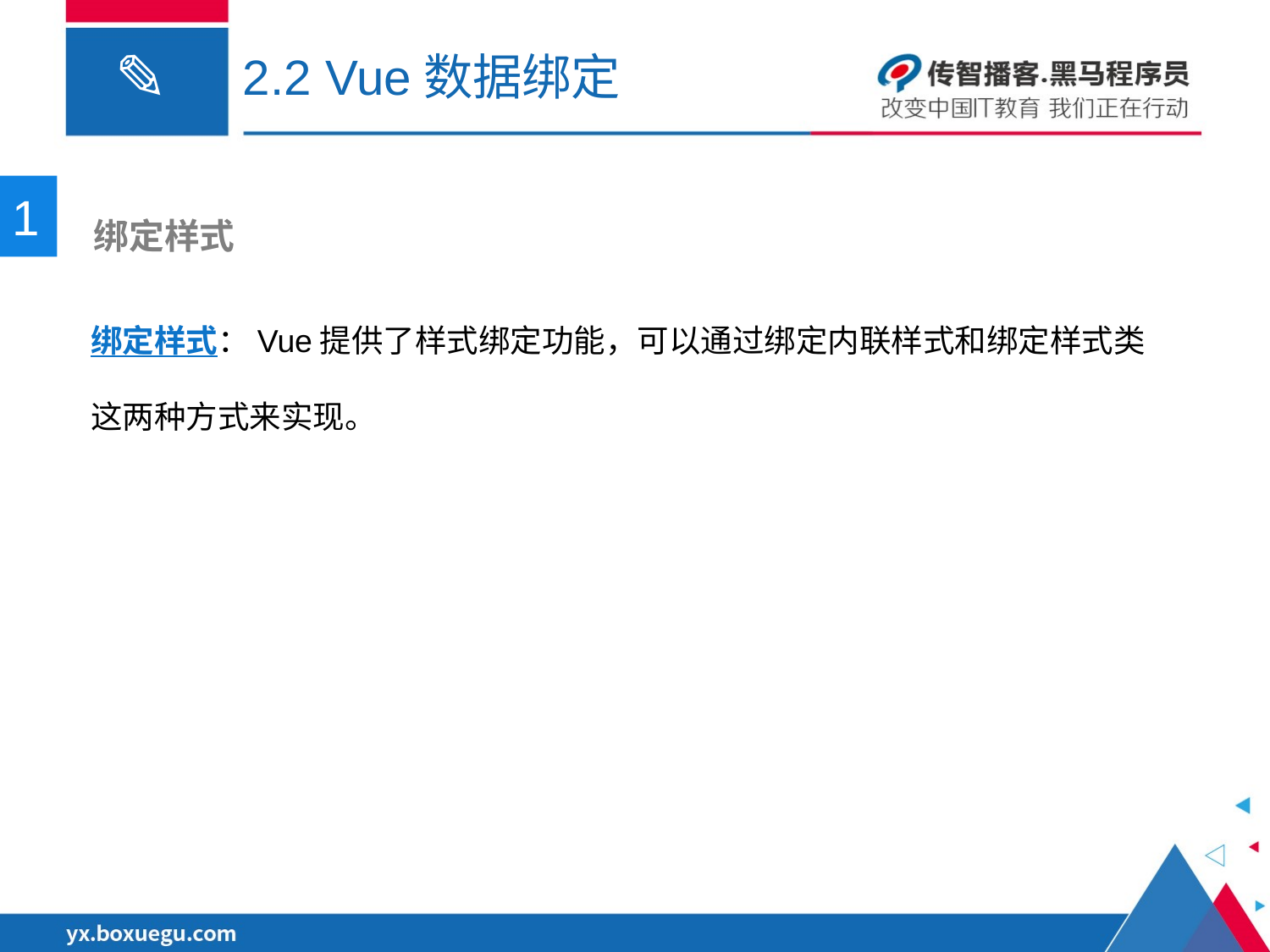

# 2.2 Vue数据绑定

1
  绑定样式
绑定样式：Vue提供了样式绑定功能，可以通过绑定内联样式和绑定样式类这两种方式来实现。